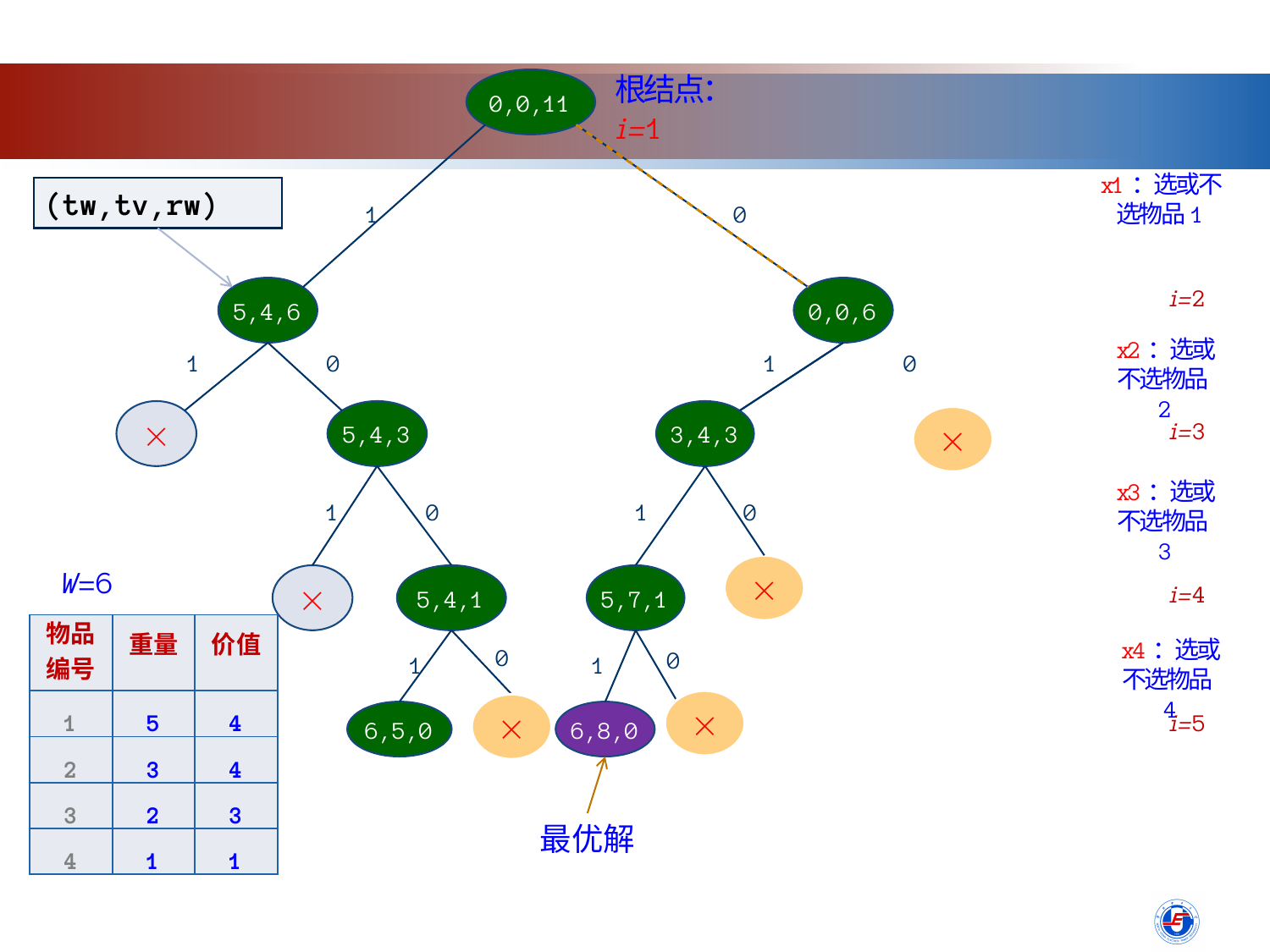

0,0,11
根结点：i=1
i=2
i=3
i=4
i=5
x1：选或不选物品1
x2：选或不选物品2
x3：选或不选物品3
x4：选或不选物品4
(tw,tv,rw)
1
0
5,4,6
0,0,6
1
0
1
0
×
5,4,3
3,4,3
×
1
0
1
0
W=6
×
×
5,4,1
5,7,1
| 物品编号 | 重量 | 价值 |
| --- | --- | --- |
| 1 | 5 | 4 |
| 2 | 3 | 4 |
| 3 | 2 | 3 |
| 4 | 1 | 1 |
0
0
1
1
×
×
6,5,0
6,8,0
最优解